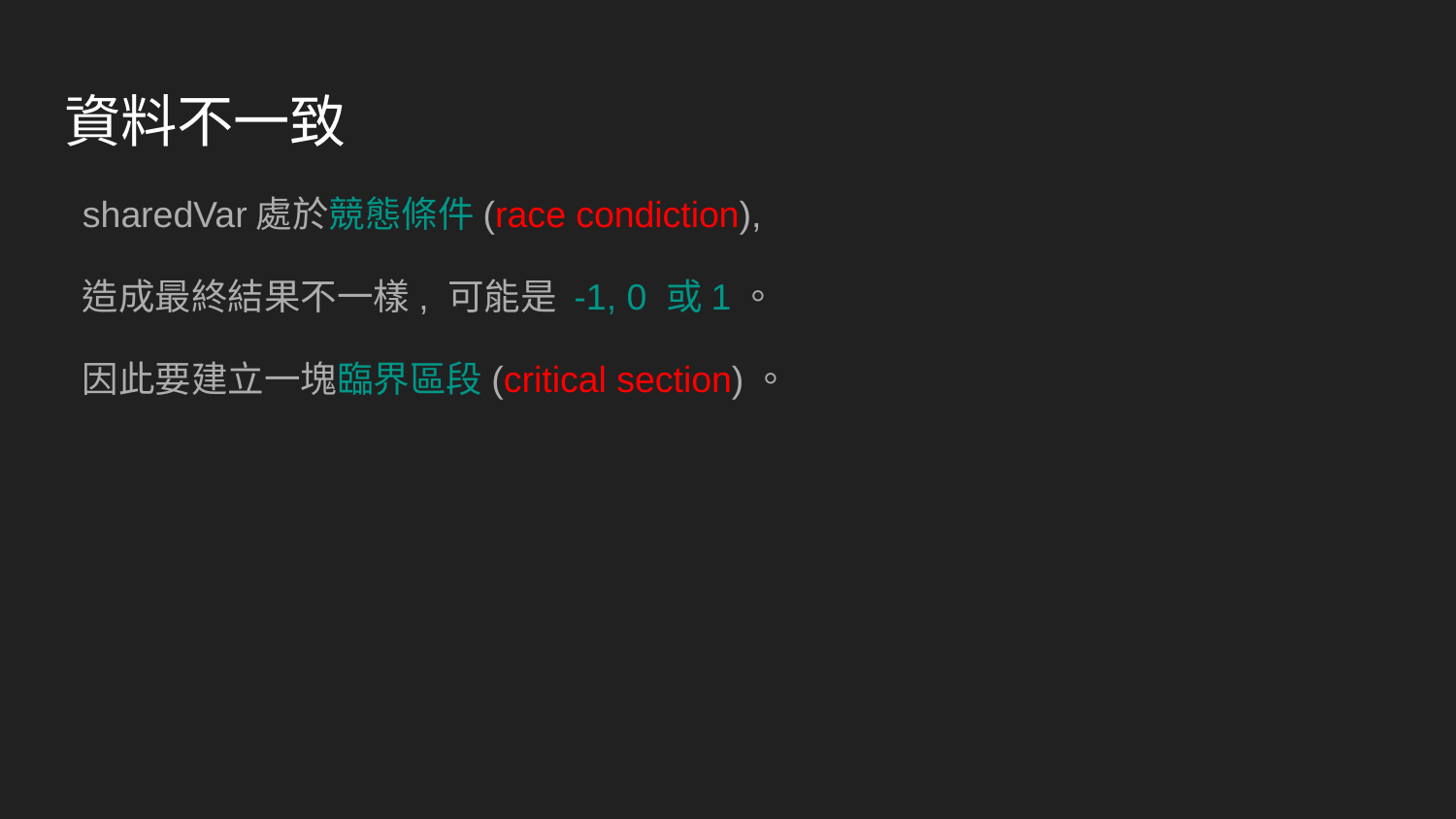

# 資料不一致
sharedVar處於競態條件(race condiction),
造成最終結果不一樣, 可能是 -1, 0 或1。
因此要建立一塊臨界區段(critical section)。